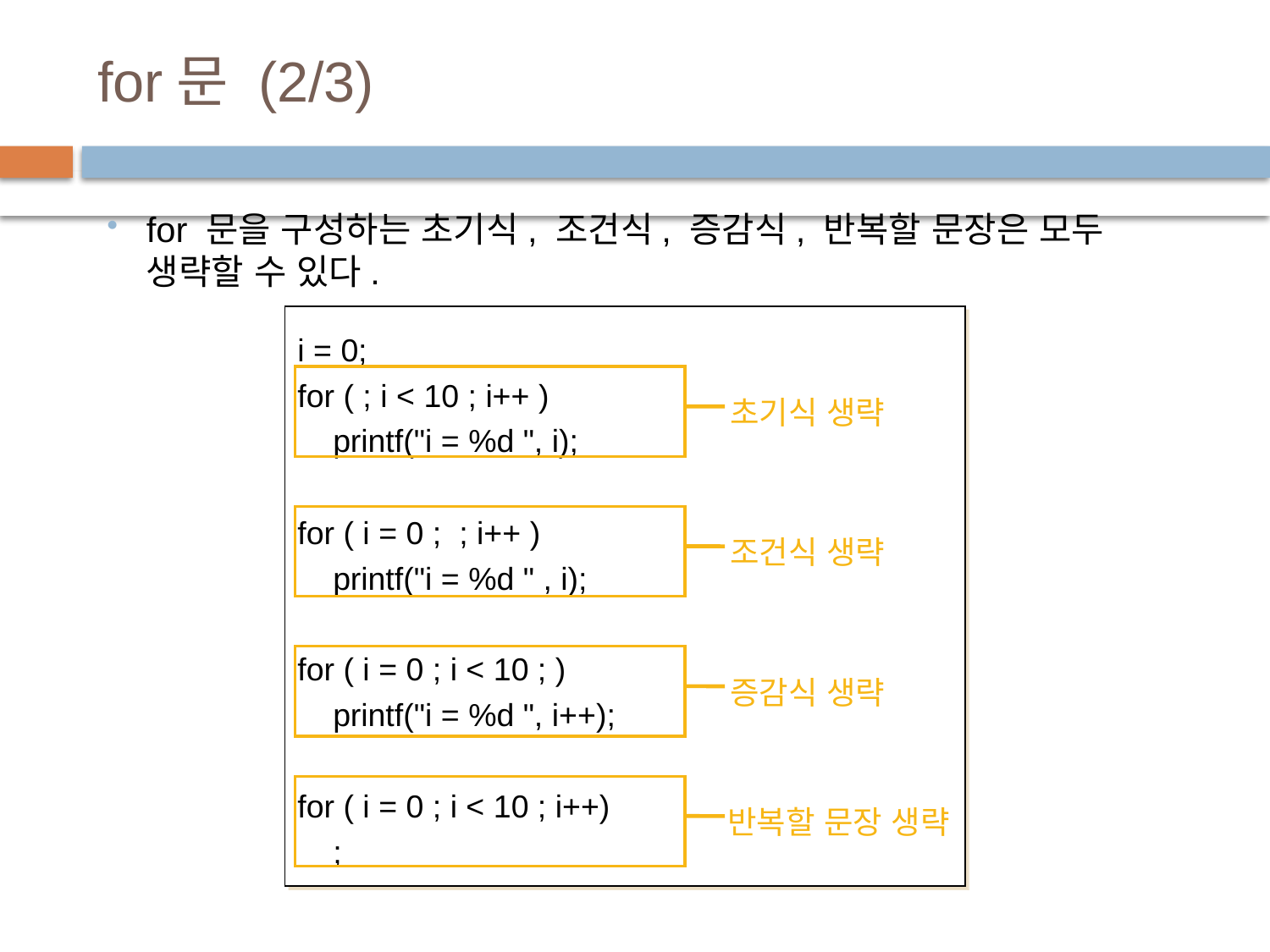

# for문 (2/3)
for 문을 구성하는 초기식, 조건식, 증감식, 반복할 문장은 모두 생략할 수 있다.
i = 0;
for ( ; i < 10 ; i++ )
    printf("i = %d ", i);

for ( i = 0 ;  ; i++ )
    printf("i = %d " , i);

for ( i = 0 ; i < 10 ; )
    printf("i = %d ", i++);

for ( i = 0 ; i < 10 ; i++)
    ;

초기식 생략

조건식 생략

증감식 생략

반복할 문장 생략